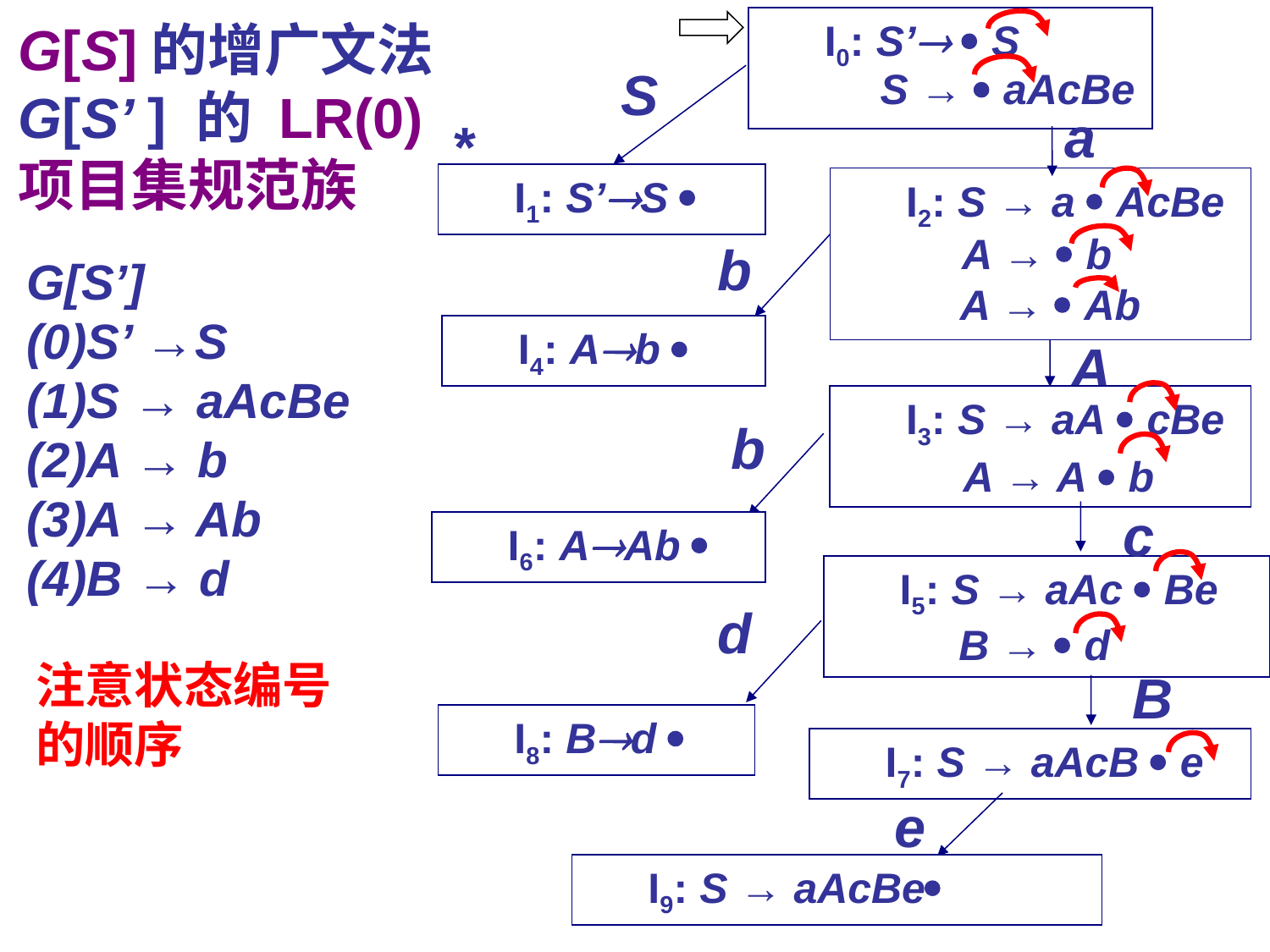

I0: S’→ • S

G[S]的增广文法G[S’ ] 的 LR(0)项目集规范族

S
S → • aAcBe

a
*

I1: S’→S •
I2: S → a • AcBe

     A → • b
     A → • Ab
b

G[S’]
(0)S’ →S
(1)S → aAcBe
(2)A → b
(3)A → Ab
(4)B → d

I4: A→b •
A

I3: S → aA • cBe
     A → A • b
b

c

I6: A→Ab •

I5: S → aAc • Be

d

B → • d

注意状态编号的顺序
B

I8: B→d •

I7: S → aAcB • e
e

I9: S → aAcBe•